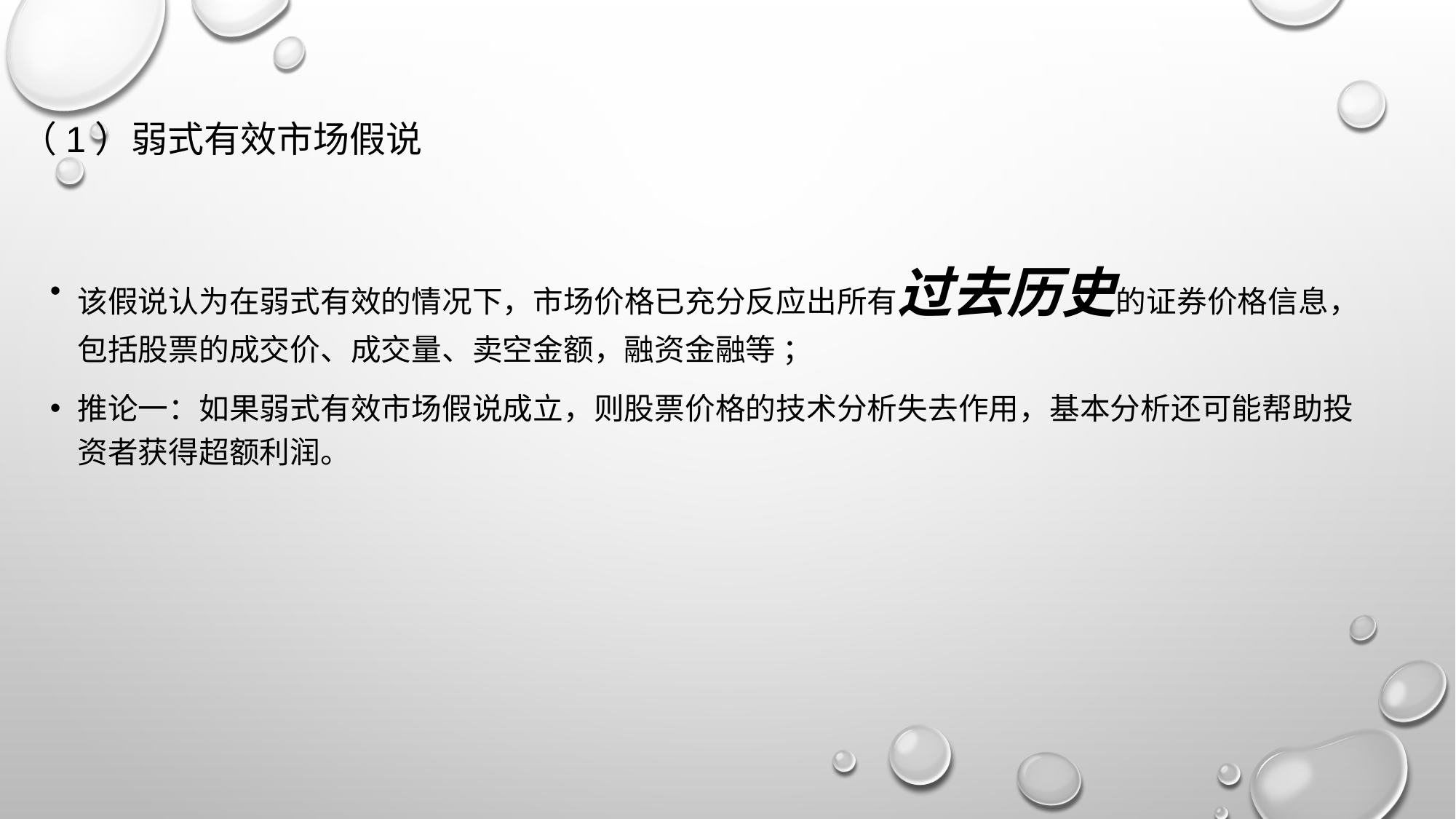

# （1）弱式有效市场假说
该假说认为在弱式有效的情况下，市场价格已充分反应出所有过去历史的证券价格信息，包括股票的成交价、成交量、卖空金额，融资金融等 ；
推论一：如果弱式有效市场假说成立，则股票价格的技术分析失去作用，基本分析还可能帮助投资者获得超额利润。